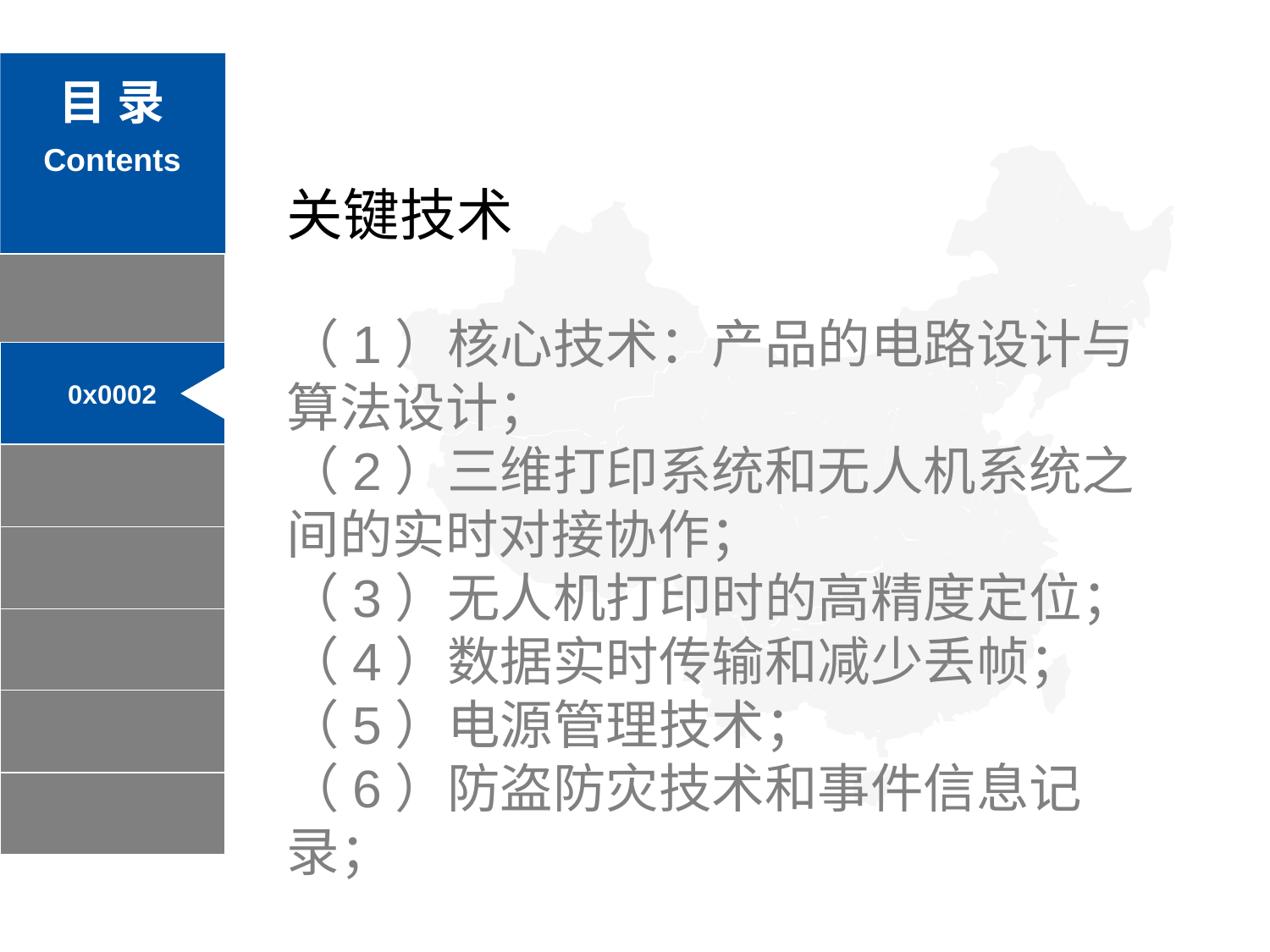

目 录
Contents
关键技术

（1）核心技术：产品的电路设计与算法设计；
（2）三维打印系统和无人机系统之间的实时对接协作；
（3）无人机打印时的高精度定位；
（4）数据实时传输和减少丢帧；
（5）电源管理技术；
（6）防盗防灾技术和事件信息记录；

0x0002